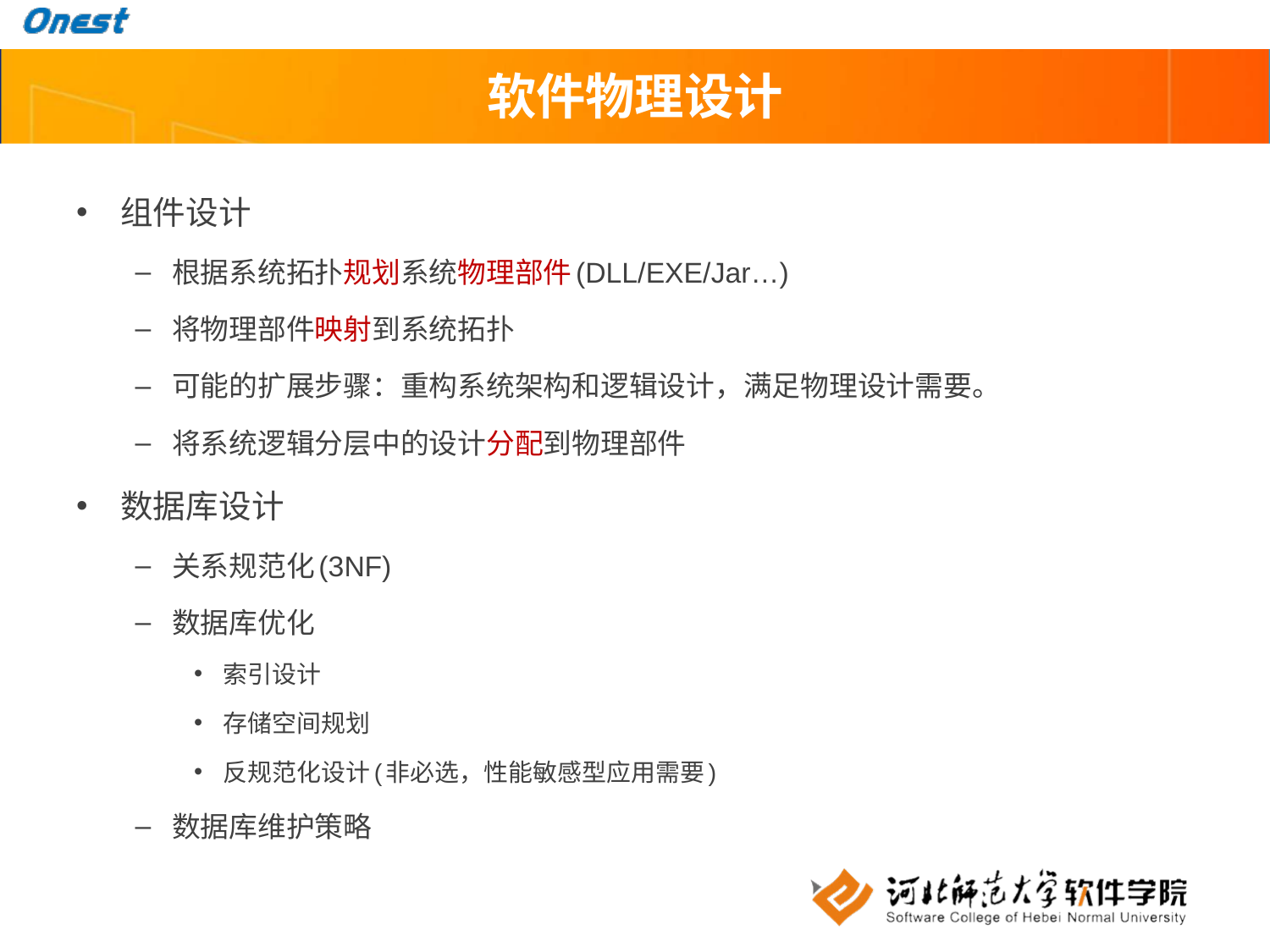

# 软件物理设计
组件设计
根据系统拓扑规划系统物理部件(DLL/EXE/Jar…)
将物理部件映射到系统拓扑
可能的扩展步骤：重构系统架构和逻辑设计，满足物理设计需要。
将系统逻辑分层中的设计分配到物理部件
数据库设计
关系规范化(3NF)
数据库优化
索引设计
存储空间规划
反规范化设计(非必选，性能敏感型应用需要)
数据库维护策略